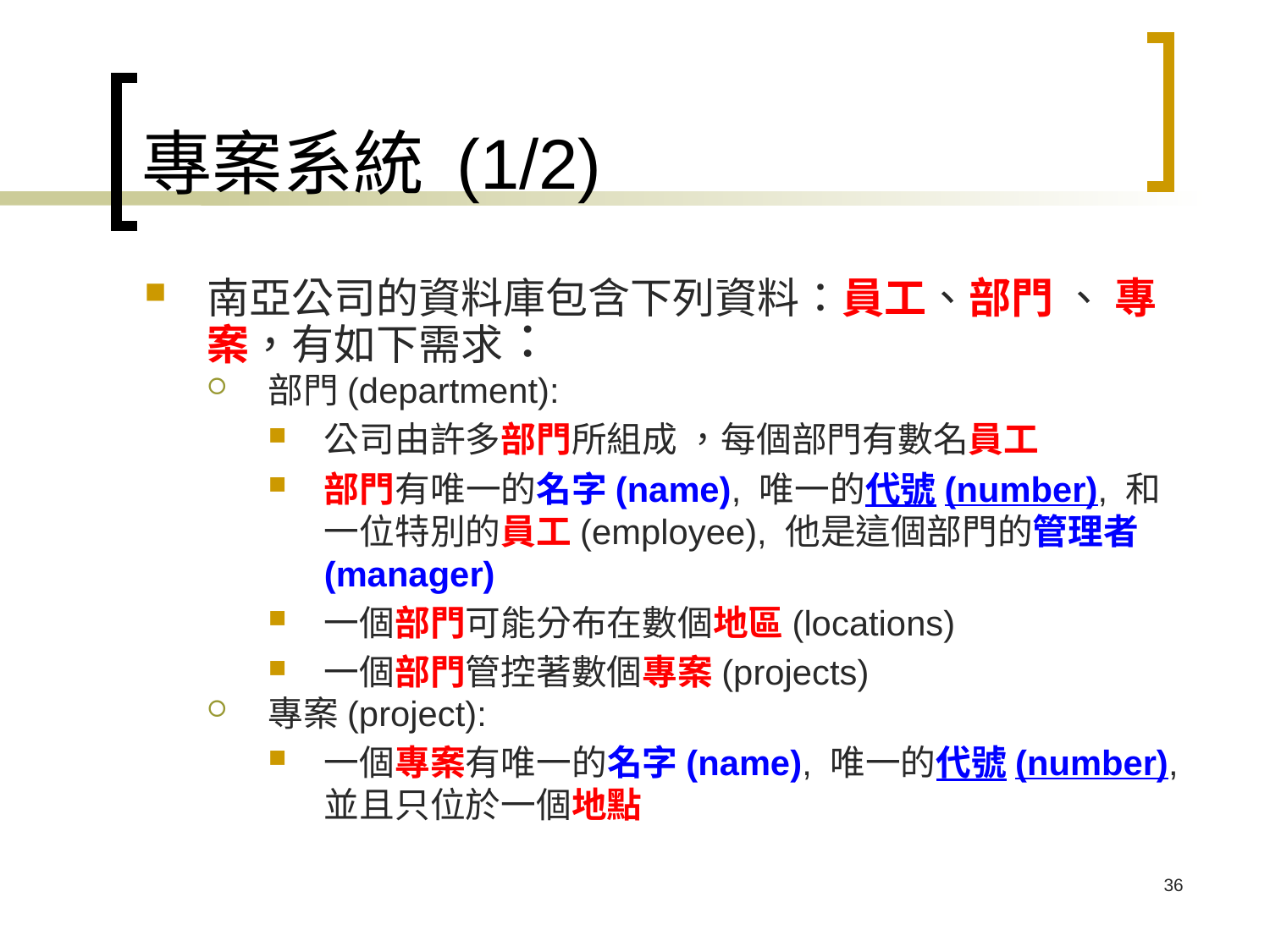

# 專案系統 (1/2)
南亞公司的資料庫包含下列資料：員工、部門 、 專案，有如下需求：
部門(department):
公司由許多部門所組成 ，每個部門有數名員工
部門有唯一的名字(name), 唯一的代號(number), 和一位特別的員工(employee), 他是這個部門的管理者(manager)
一個部門可能分布在數個地區(locations)
一個部門管控著數個專案(projects)
專案(project):
一個專案有唯一的名字(name), 唯一的代號(number), 並且只位於一個地點
36